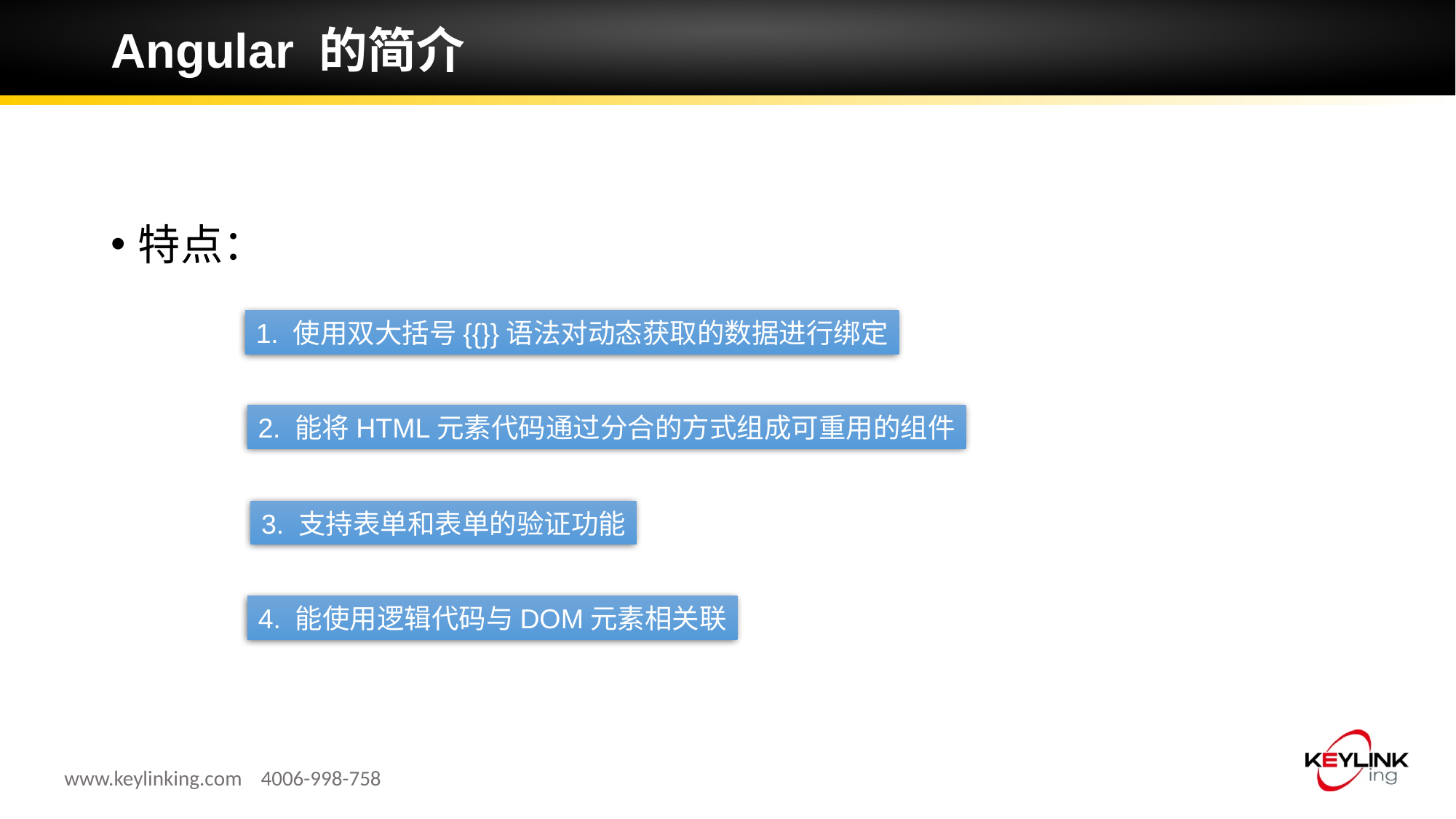

# Angular 的简介
特点：

1. 使用双大括号{{}}语法对动态获取的数据进行绑定
2. 能将HTML元素代码通过分合的方式组成可重用的组件
3. 支持表单和表单的验证功能
4. 能使用逻辑代码与DOM元素相关联